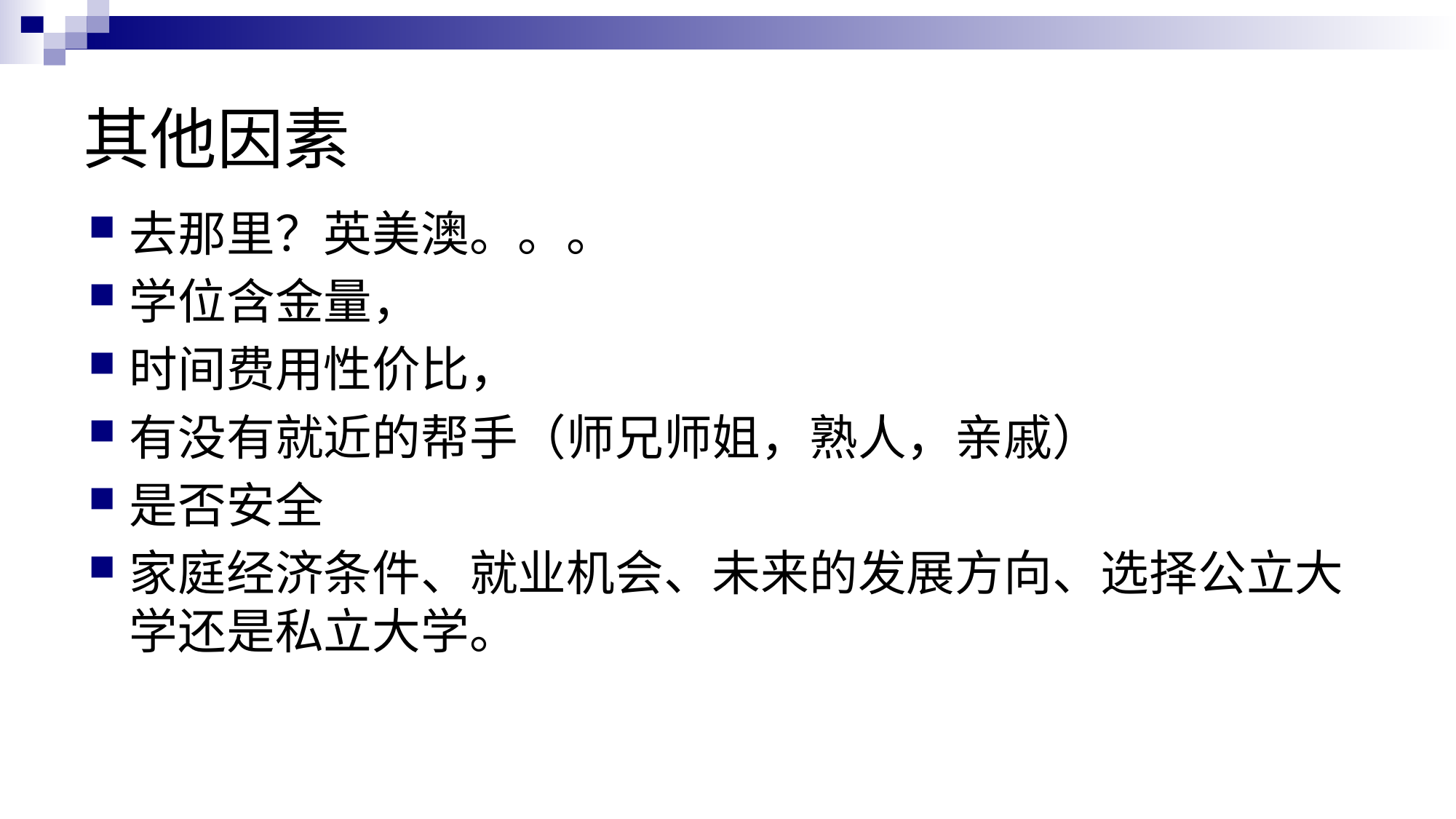

# 其他因素
去那里？英美澳。。。
学位含金量，
时间费用性价比，
有没有就近的帮手（师兄师姐，熟人，亲戚）
是否安全
家庭经济条件、就业机会、未来的发展方向、选择公立大学还是私立大学。